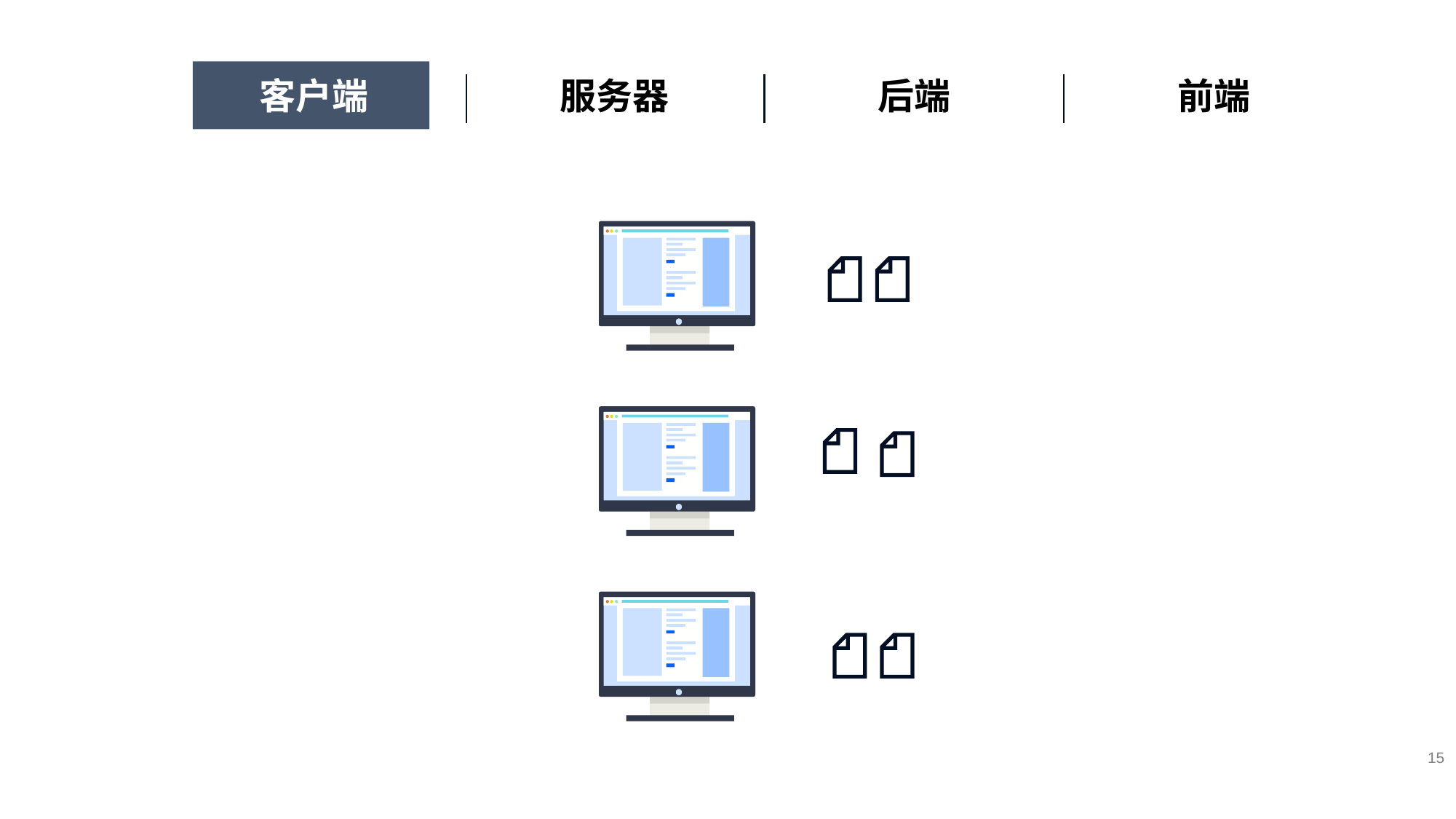

客户端
服务器
后端
前端

数据碎片

校验碎片
encode

15